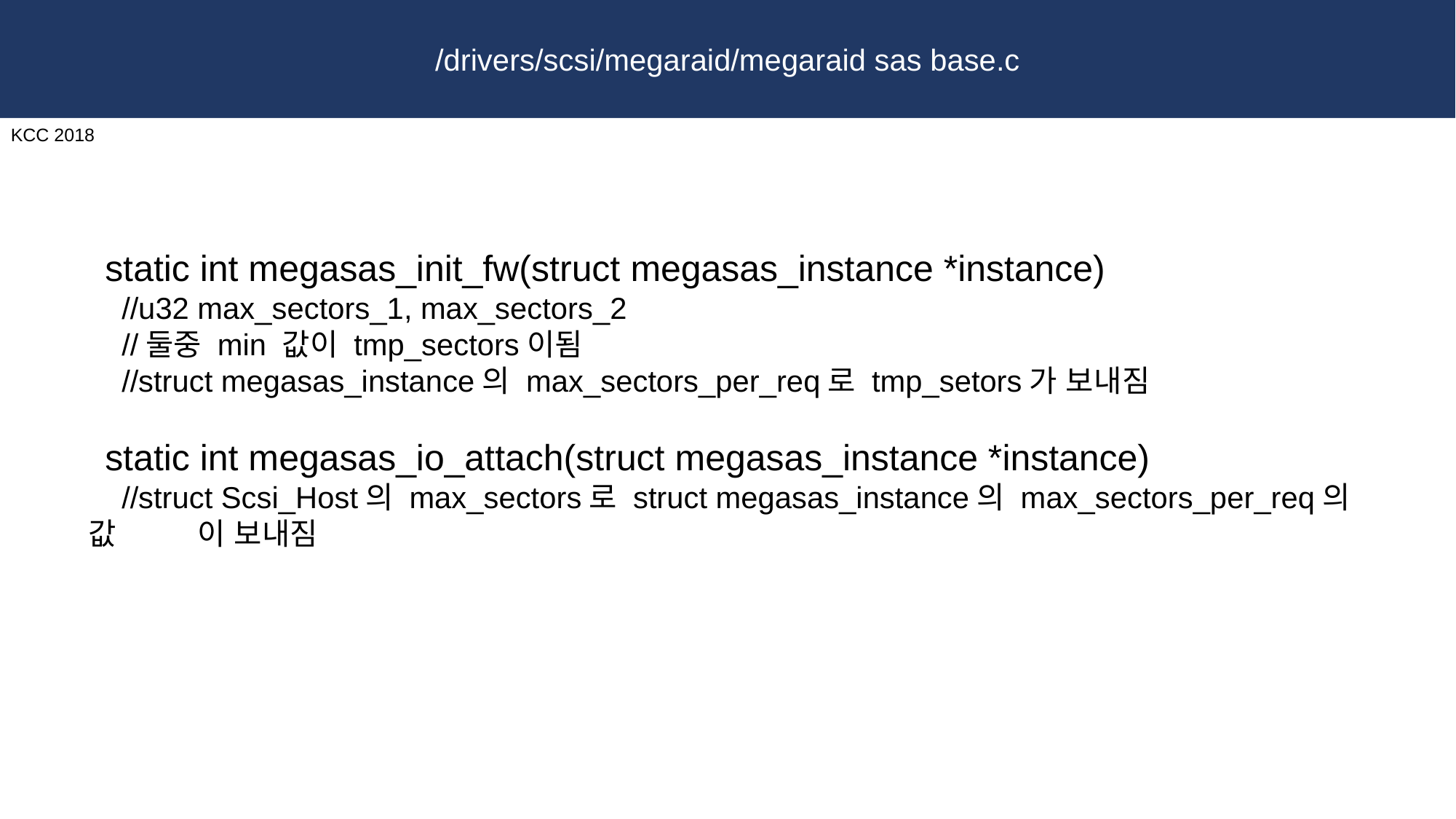

/drivers/scsi/megaraid/megaraid sas base.c
KCC 2018
  static int megasas_init_fw(struct megasas_instance *instance)
    //u32 max_sectors_1, max_sectors_2
    //둘중 min 값이 tmp_sectors이됨
    //struct megasas_instance의 max_sectors_per_req로 tmp_setors가 보내짐

  static int megasas_io_attach(struct megasas_instance *instance)
    //struct Scsi_Host의 max_sectors로 struct megasas_instance의 max_sectors_per_req의 값	이 보내짐